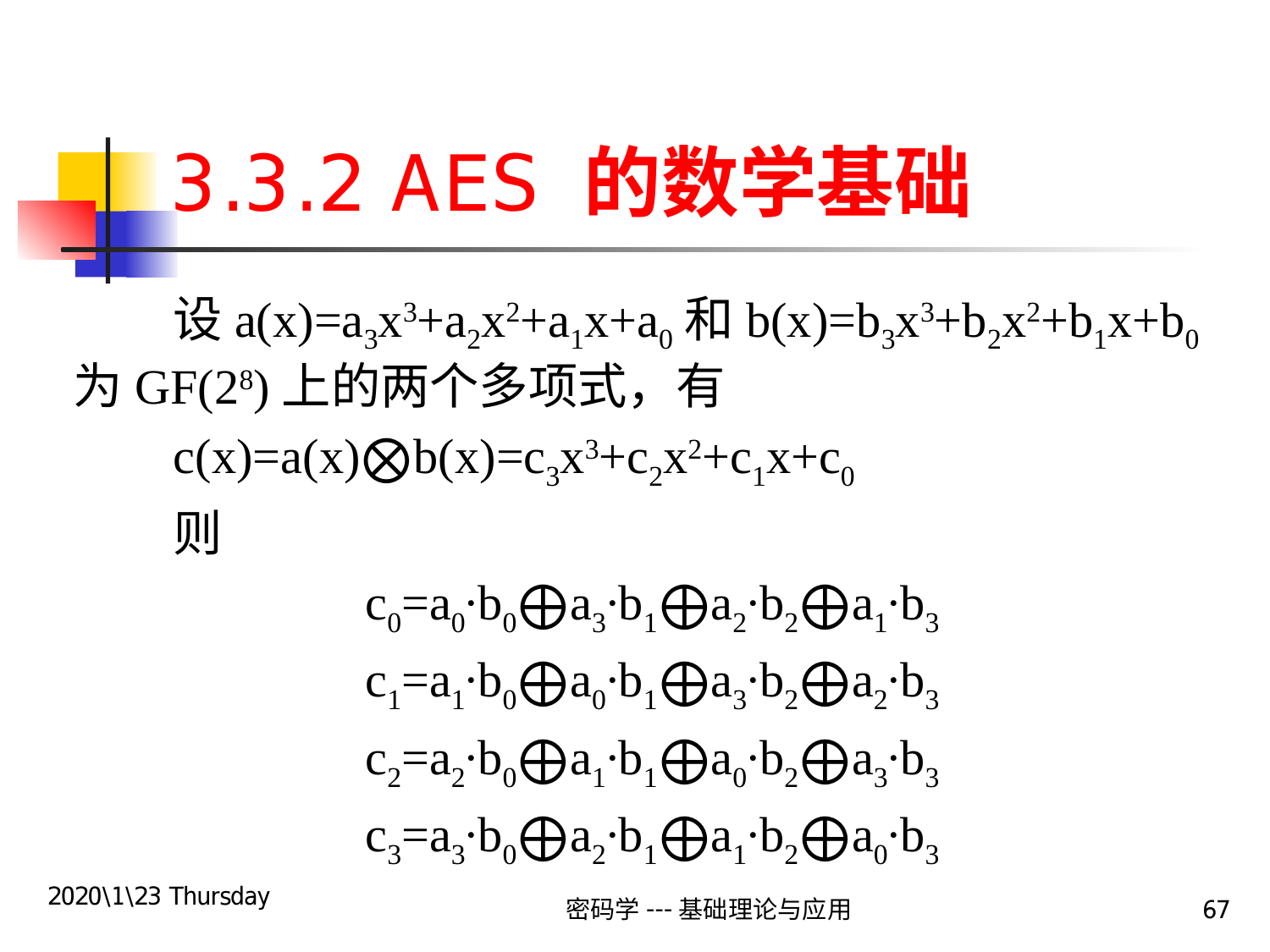

# 3.3.2 AES 的数学基础
设a(x)=a3x3+a2x2+a1x+a0和b(x)=b3x3+b2x2+b1x+b0为GF(28)上的两个多项式，有
c(x)=a(x)⨂b(x)=c3x3+c2x2+c1x+c0
则
c0=a0∙b0⨁a3∙b1⨁a2∙b2⨁a1∙b3
c1=a1∙b0⨁a0∙b1⨁a3∙b2⨁a2∙b3
c2=a2∙b0⨁a1∙b1⨁a0∙b2⨁a3∙b3
c3=a3∙b0⨁a2∙b1⨁a1∙b2⨁a0∙b3

2020\1\23 Thursday
密码学---基础理论与应用
67